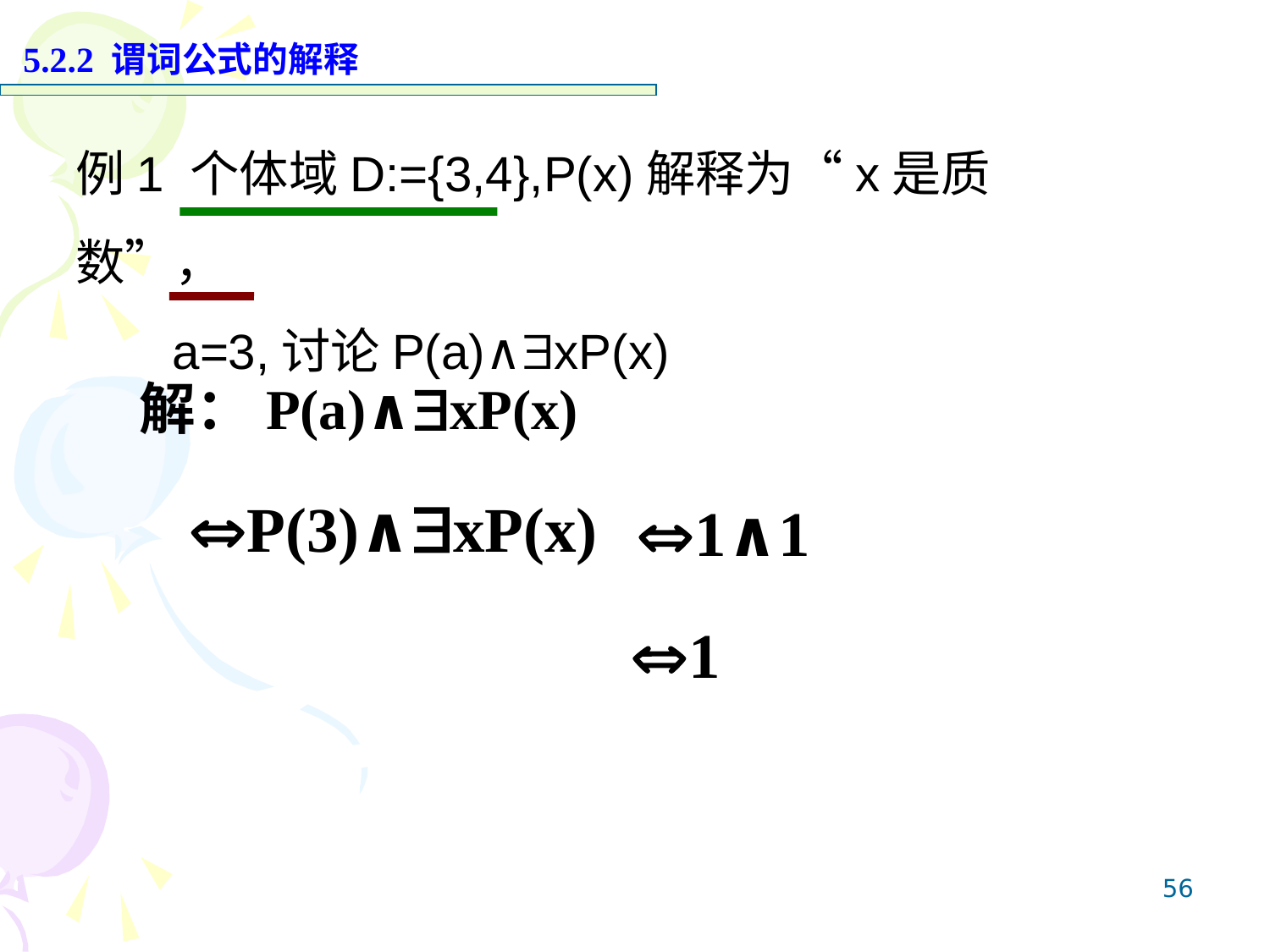

5.2.2 谓词公式的解释

例1 个体域D:={3,4},P(x)解释为“x是质数”，
       a=3,讨论P(a)∧∃xP(x)

解：P(a)∧∃xP(x)
⇔P(3)∧∃xP(x)
⇔1∧1
⇔1
56